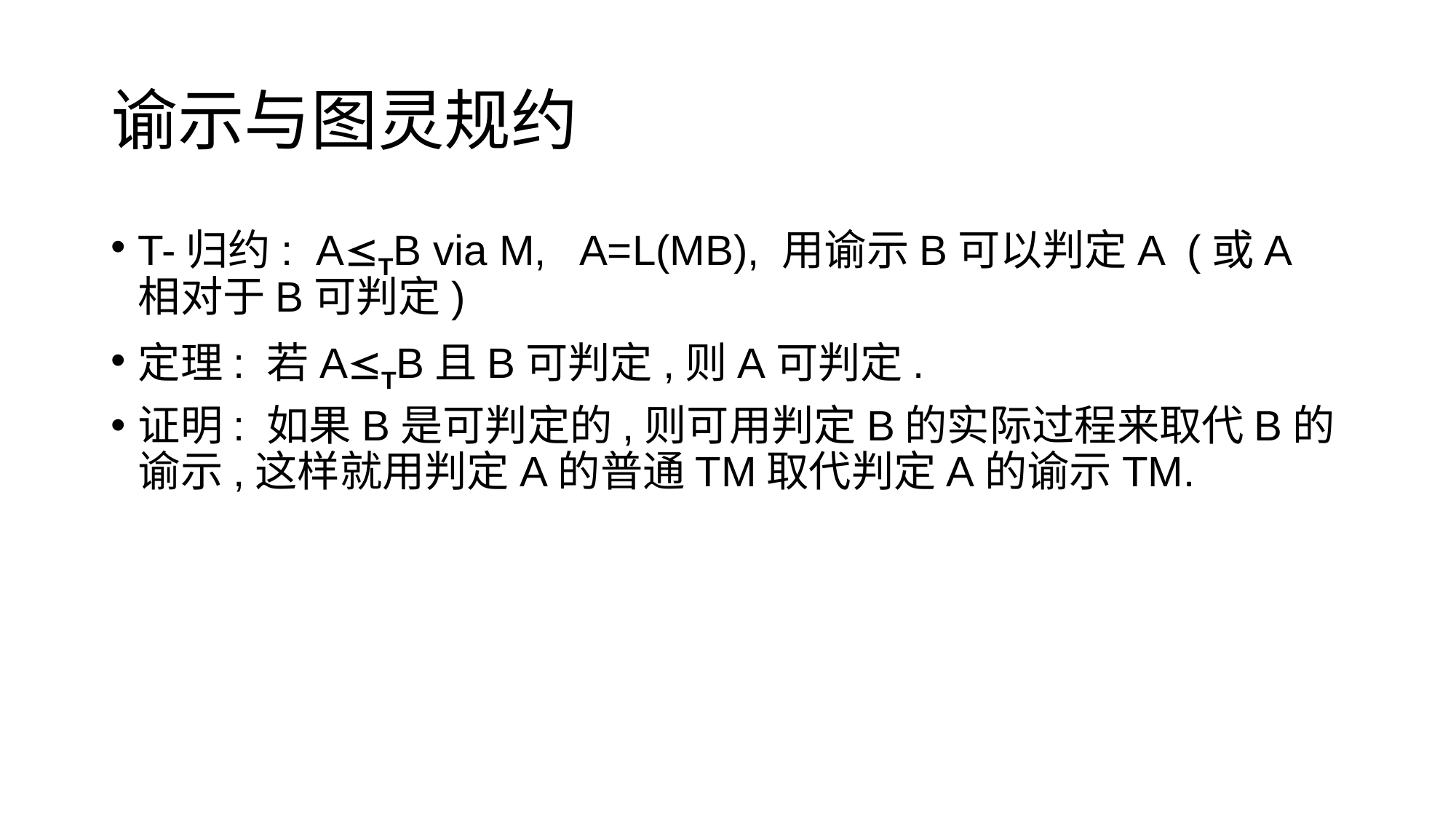

# 谕示与图灵规约
T-归约:  A≤TB via M,   A=L(MB), 用谕示B可以判定A  (或A相对于B可判定)
定理: 若A≤TB且B可判定,则A可判定.
证明: 如果B是可判定的,则可用判定B的实际过程来取代B的谕示,这样就用判定A的普通TM取代判定A的谕示TM.